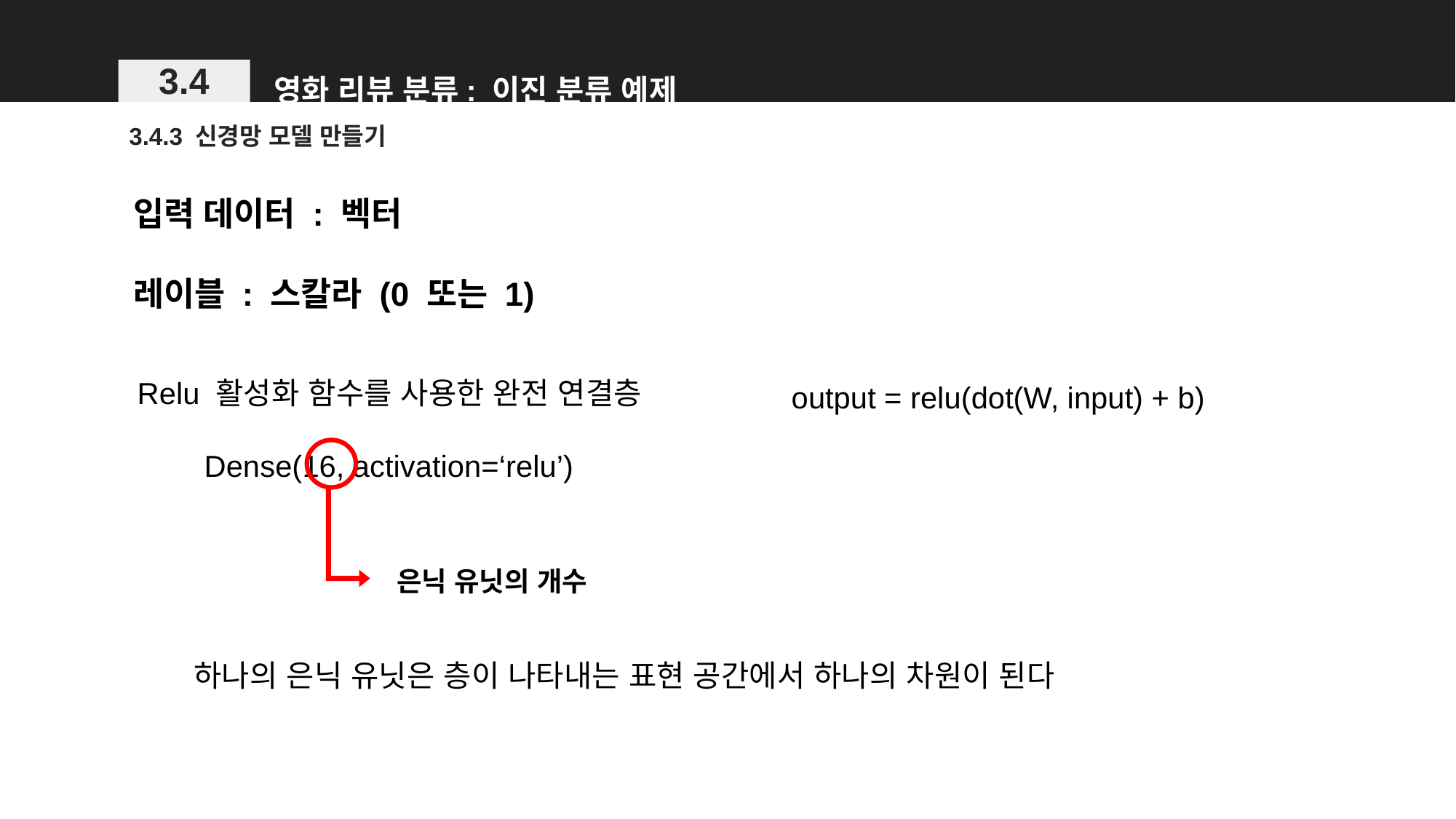

영화 리뷰 분류: 이진 분류 예제
3.4

3.4.3 신경망 모델 만들기
입력 데이터 : 벡터

레이블 : 스칼라 (0 또는 1)
Relu 활성화 함수를 사용한 완전 연결층

        Dense(16, activation=‘relu’)
output = relu(dot(W, input) + b)

은닉 유닛의 개수
하나의 은닉 유닛은 층이 나타내는 표현 공간에서 하나의 차원이 된다